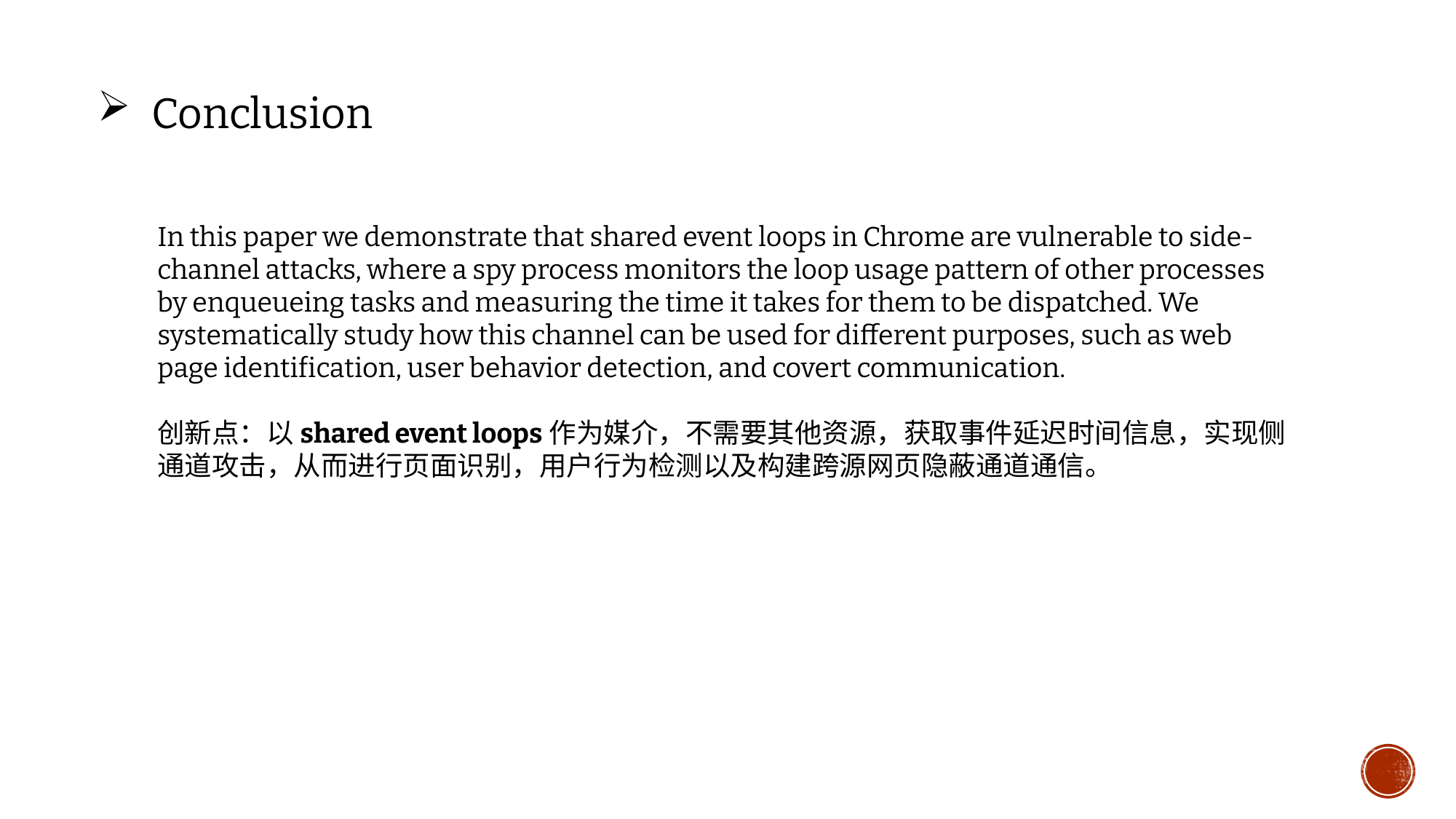

Conclusion
In this paper we demonstrate that shared event loops in Chrome are vulnerable to side-channel attacks, where a spy process monitors the loop usage pattern of other processes by enqueueing tasks and measuring the time it takes for them to be dispatched. We systematically study how this channel can be used for different purposes, such as web page identification, user behavior detection, and covert communication.

创新点：以shared event loops作为媒介，不需要其他资源，获取事件延迟时间信息，实现侧通道攻击，从而进行页面识别，用户行为检测以及构建跨源网页隐蔽通道通信。